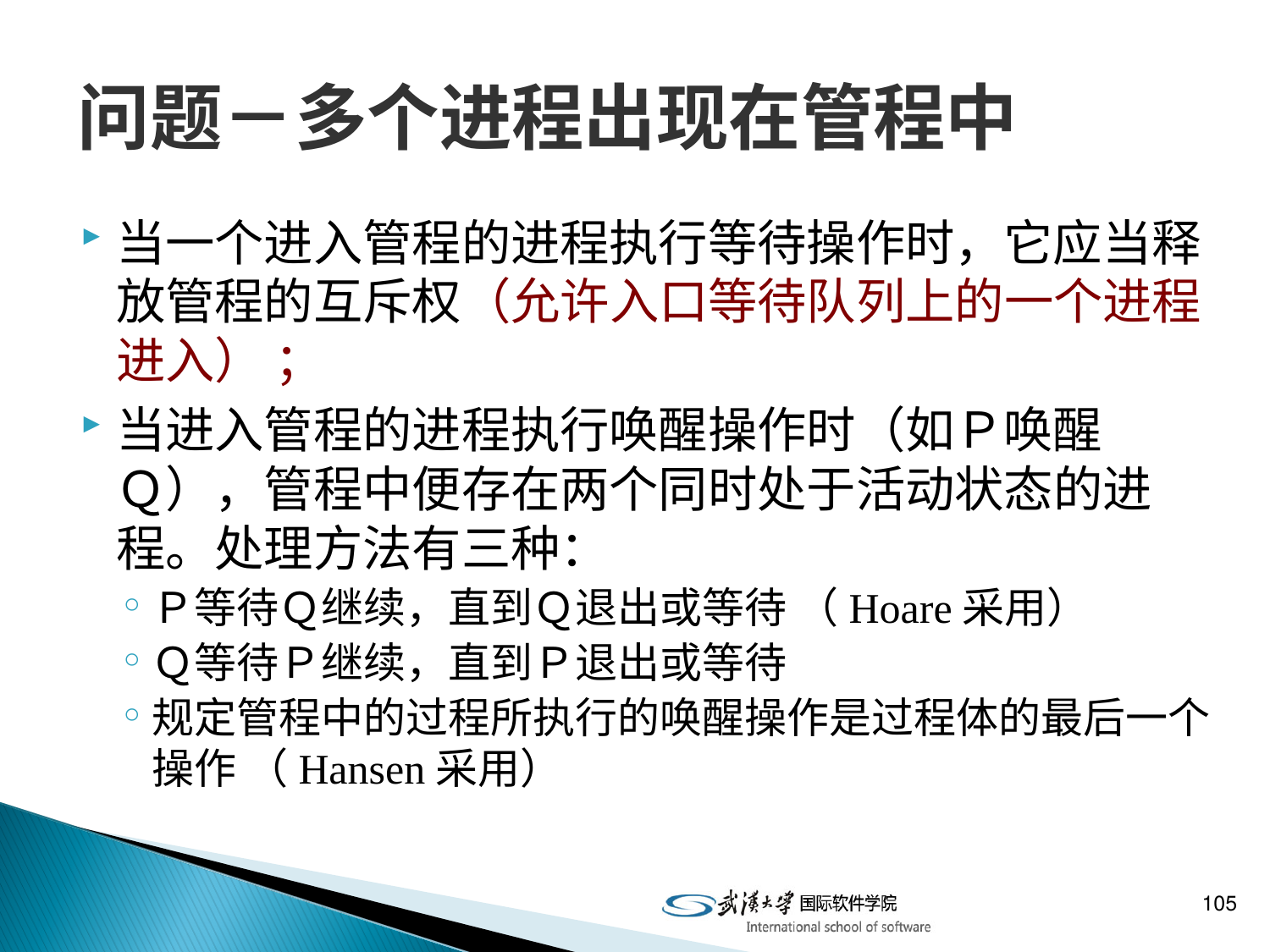

# 问题－多个进程出现在管程中
当一个进入管程的进程执行等待操作时，它应当释放管程的互斥权（允许入口等待队列上的一个进程进入） ；
当进入管程的进程执行唤醒操作时（如Ｐ唤醒Ｑ），管程中便存在两个同时处于活动状态的进程。处理方法有三种：
Ｐ等待Ｑ继续，直到Ｑ退出或等待 （Hoare采用）
Ｑ等待Ｐ继续，直到Ｐ退出或等待
规定管程中的过程所执行的唤醒操作是过程体的最后一个操作 （Hansen采用）